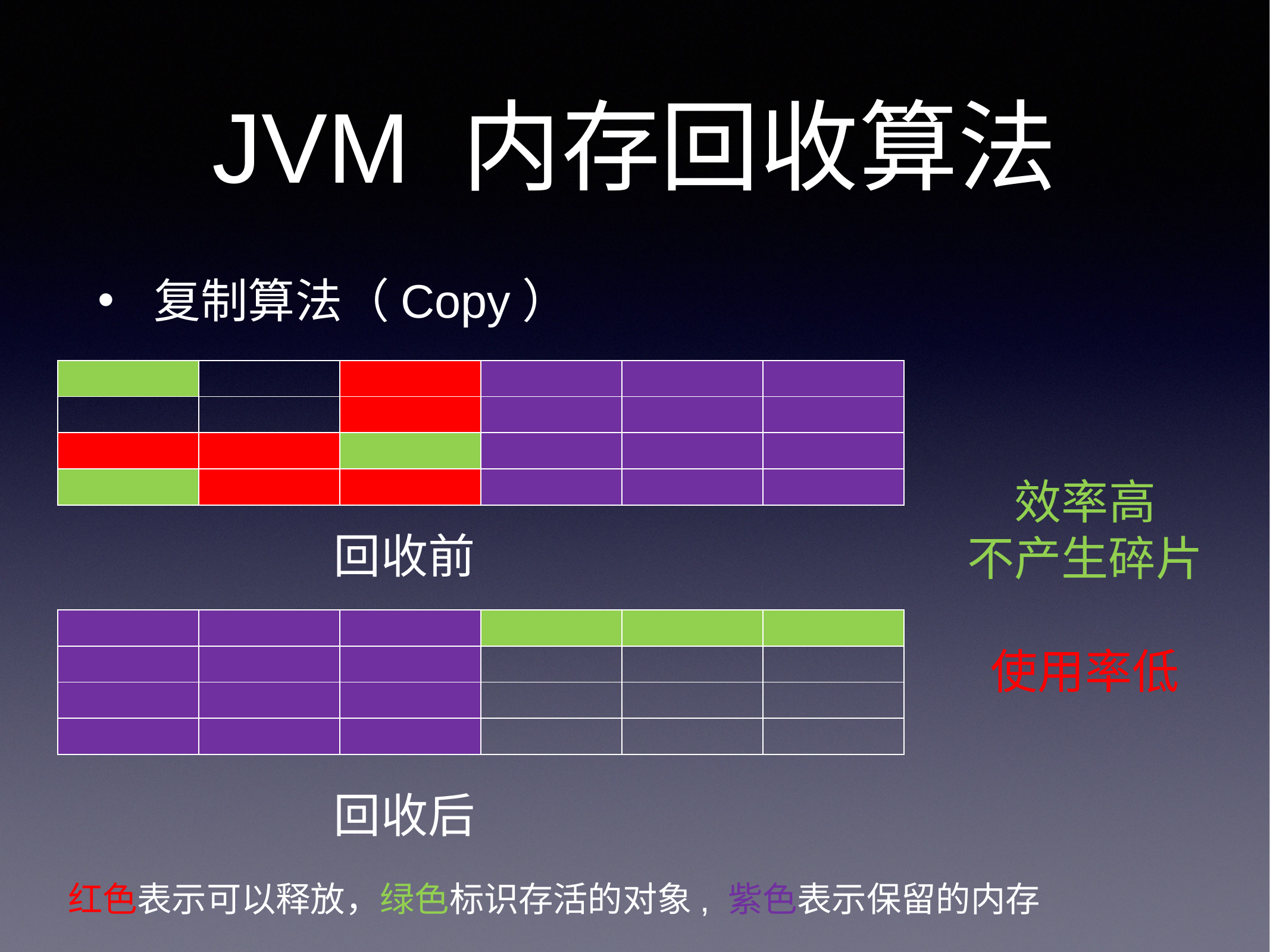

# JVM 内存回收算法
复制算法（Copy）
|  |  |  |  |  |  |
| --- | --- | --- | --- | --- | --- |
|  |  |  |  |  |  |
|  |  |  |  |  |  |
|  |  |  |  |  |  |
效率高
不产生碎片

使用率低
回收前
|  |  |  |  |  |  |
| --- | --- | --- | --- | --- | --- |
|  |  |  |  |  |  |
|  |  |  |  |  |  |
|  |  |  |  |  |  |
回收后
红色表示可以释放，绿色标识存活的对象, 紫色表示保留的内存